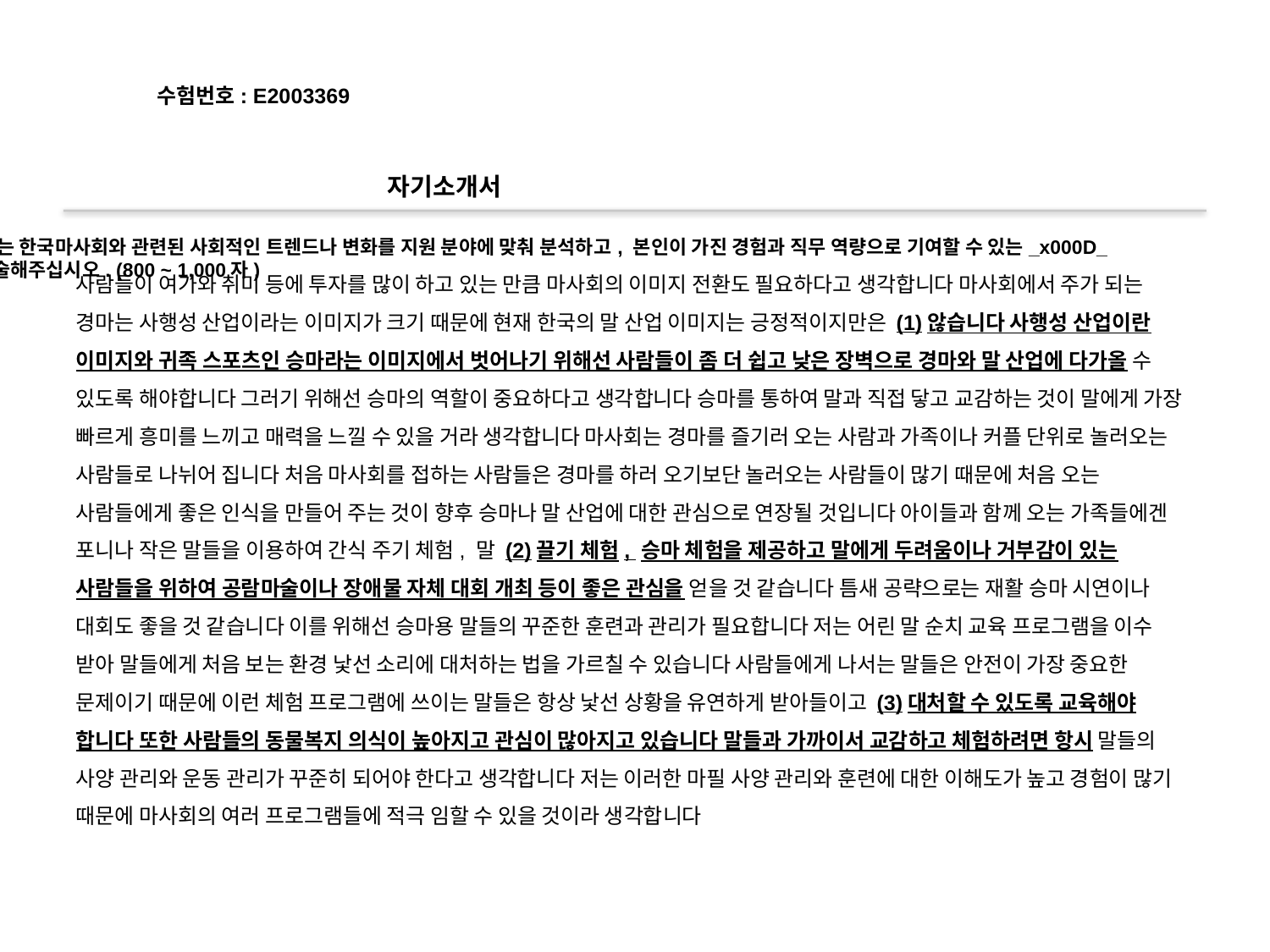

수험번호: E2003369
#

자기소개서

본인이 최근 관심을 갖고 있는 한국마사회와 관련된 사회적인 트렌드나 변화를 지원 분야에 맞춰 분석하고, 본인이 가진 경험과 직무 역량으로 기여할 수 있는_x000D_
바가 무엇인지 자세하게 기술해주십시오. (800 ~ 1,000자)

사람들이 여가와 취미 등에 투자를 많이 하고 있는 만큼 마사회의 이미지 전환도 필요하다고 생각합니다 마사회에서 주가 되는 경마는 사행성 산업이라는 이미지가 크기 때문에 현재 한국의 말 산업 이미지는 긍정적이지만은 (1)않습니다 사행성 산업이란 이미지와 귀족 스포츠인 승마라는 이미지에서 벗어나기 위해선 사람들이 좀 더 쉽고 낮은 장벽으로 경마와 말 산업에 다가올 수 있도록 해야합니다 그러기 위해선 승마의 역할이 중요하다고 생각합니다 승마를 통하여 말과 직접 닿고 교감하는 것이 말에게 가장 빠르게 흥미를 느끼고 매력을 느낄 수 있을 거라 생각합니다 마사회는 경마를 즐기러 오는 사람과 가족이나 커플 단위로 놀러오는 사람들로 나뉘어 집니다 처음 마사회를 접하는 사람들은 경마를 하러 오기보단 놀러오는 사람들이 많기 때문에 처음 오는 사람들에게 좋은 인식을 만들어 주는 것이 향후 승마나 말 산업에 대한 관심으로 연장될 것입니다 아이들과 함께 오는 가족들에겐 포니나 작은 말들을 이용하여 간식 주기 체험, 말 (2)끌기 체험, 승마 체험을 제공하고 말에게 두려움이나 거부감이 있는 사람들을 위하여 공람마술이나 장애물 자체 대회 개최 등이 좋은 관심을 얻을 것 같습니다 틈새 공략으로는 재활 승마 시연이나 대회도 좋을 것 같습니다 이를 위해선 승마용 말들의 꾸준한 훈련과 관리가 필요합니다 저는 어린 말 순치 교육 프로그램을 이수 받아 말들에게 처음 보는 환경 낯선 소리에 대처하는 법을 가르칠 수 있습니다 사람들에게 나서는 말들은 안전이 가장 중요한 문제이기 때문에 이런 체험 프로그램에 쓰이는 말들은 항상 낯선 상황을 유연하게 받아들이고 (3)대처할 수 있도록 교육해야 합니다 또한 사람들의 동물복지 의식이 높아지고 관심이 많아지고 있습니다 말들과 가까이서 교감하고 체험하려면 항시 말들의 사양 관리와 운동 관리가 꾸준히 되어야 한다고 생각합니다 저는 이러한 마필 사양 관리와 훈련에 대한 이해도가 높고 경험이 많기 때문에 마사회의 여러 프로그램들에 적극 임할 수 있을 것이라 생각합니다

자기소개서 기반 면접 질문 제안

(1) 마사회가 경마 이미지에서 탈피하려면 승마가 어떻게 기여할 수 있을까요?
(2) 교육받은 순치 프로그램이 말 산업에서 어떻게 활용될 수 있나요?
(3) 말들의 사양 관리와 훈련 경험이 마사회 프로그램에 어떻게 적용될까요?